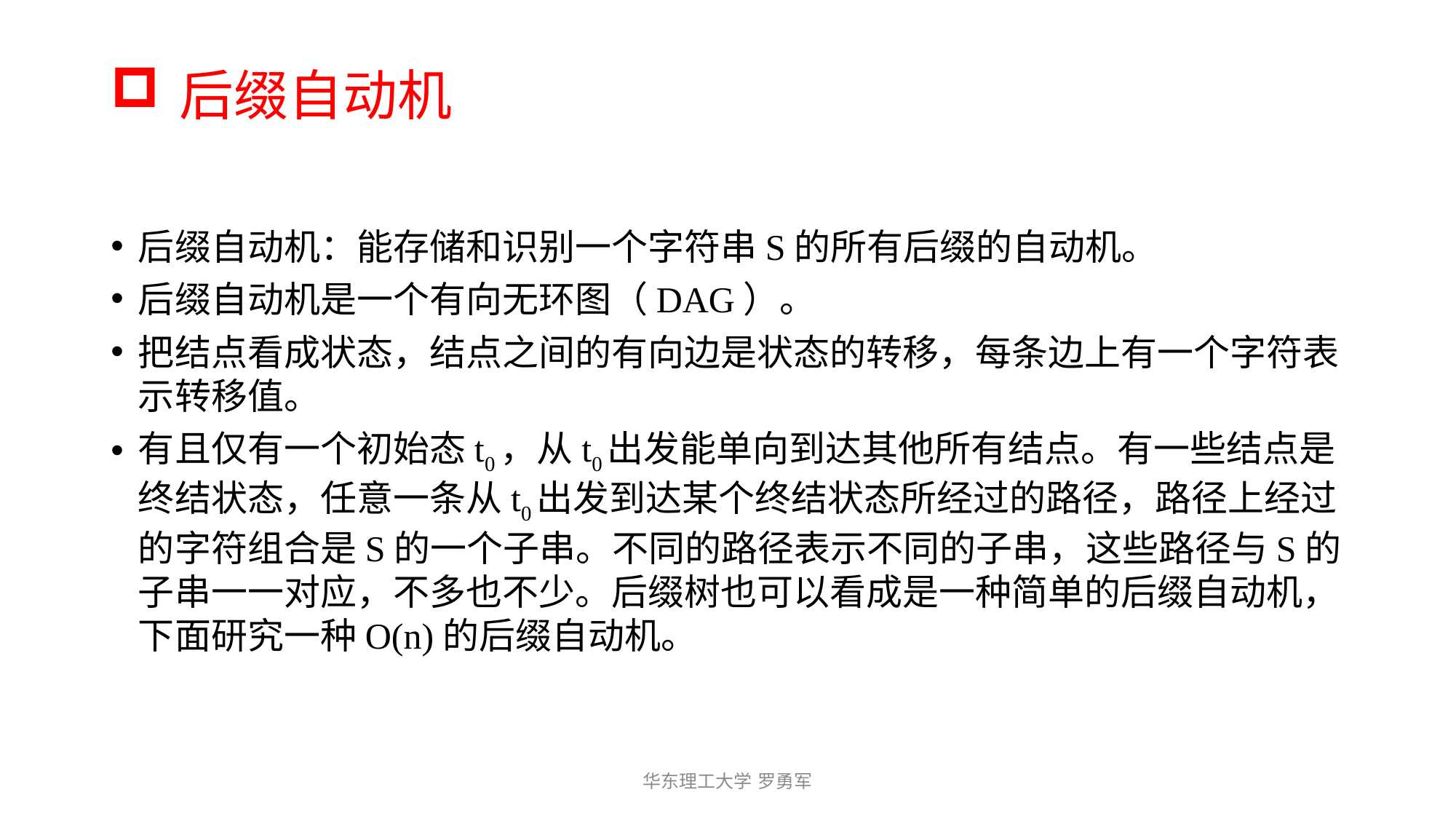

# 后缀自动机
后缀自动机：能存储和识别一个字符串S的所有后缀的自动机。
后缀自动机是一个有向无环图（DAG）。
把结点看成状态，结点之间的有向边是状态的转移，每条边上有一个字符表示转移值。
有且仅有一个初始态t0，从t0出发能单向到达其他所有结点。有一些结点是终结状态，任意一条从t0出发到达某个终结状态所经过的路径，路径上经过的字符组合是S的一个子串。不同的路径表示不同的子串，这些路径与S的子串一一对应，不多也不少。后缀树也可以看成是一种简单的后缀自动机，下面研究一种O(n)的后缀自动机。
华东理工大学 罗勇军